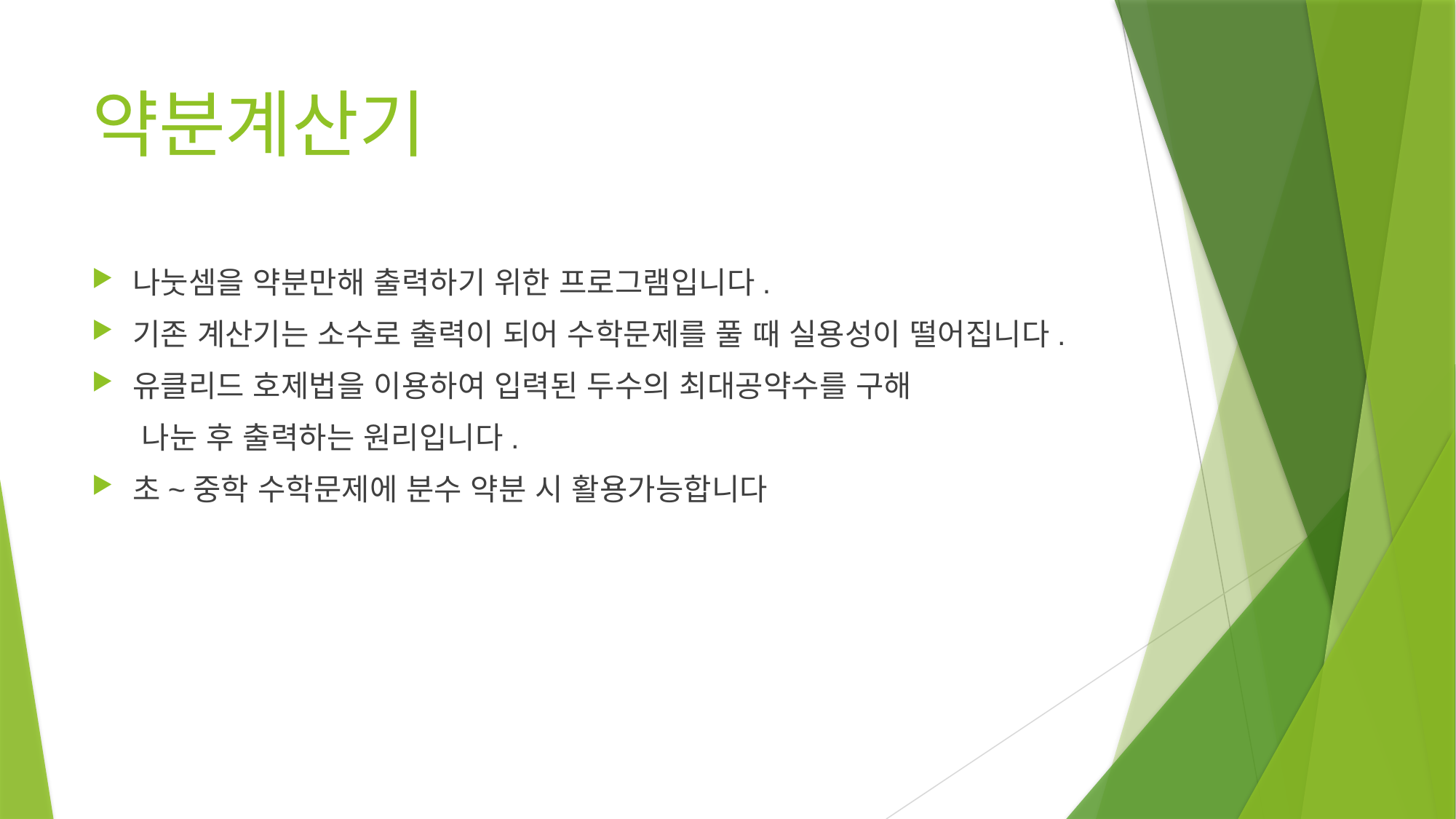

# 약분계산기
나눗셈을 약분만해 출력하기 위한 프로그램입니다.
기존 계산기는 소수로 출력이 되어 수학문제를 풀 때 실용성이 떨어집니다.
유클리드 호제법을 이용하여 입력된 두수의 최대공약수를 구해
     나눈 후 출력하는 원리입니다.
초~중학 수학문제에 분수 약분 시 활용가능합니다